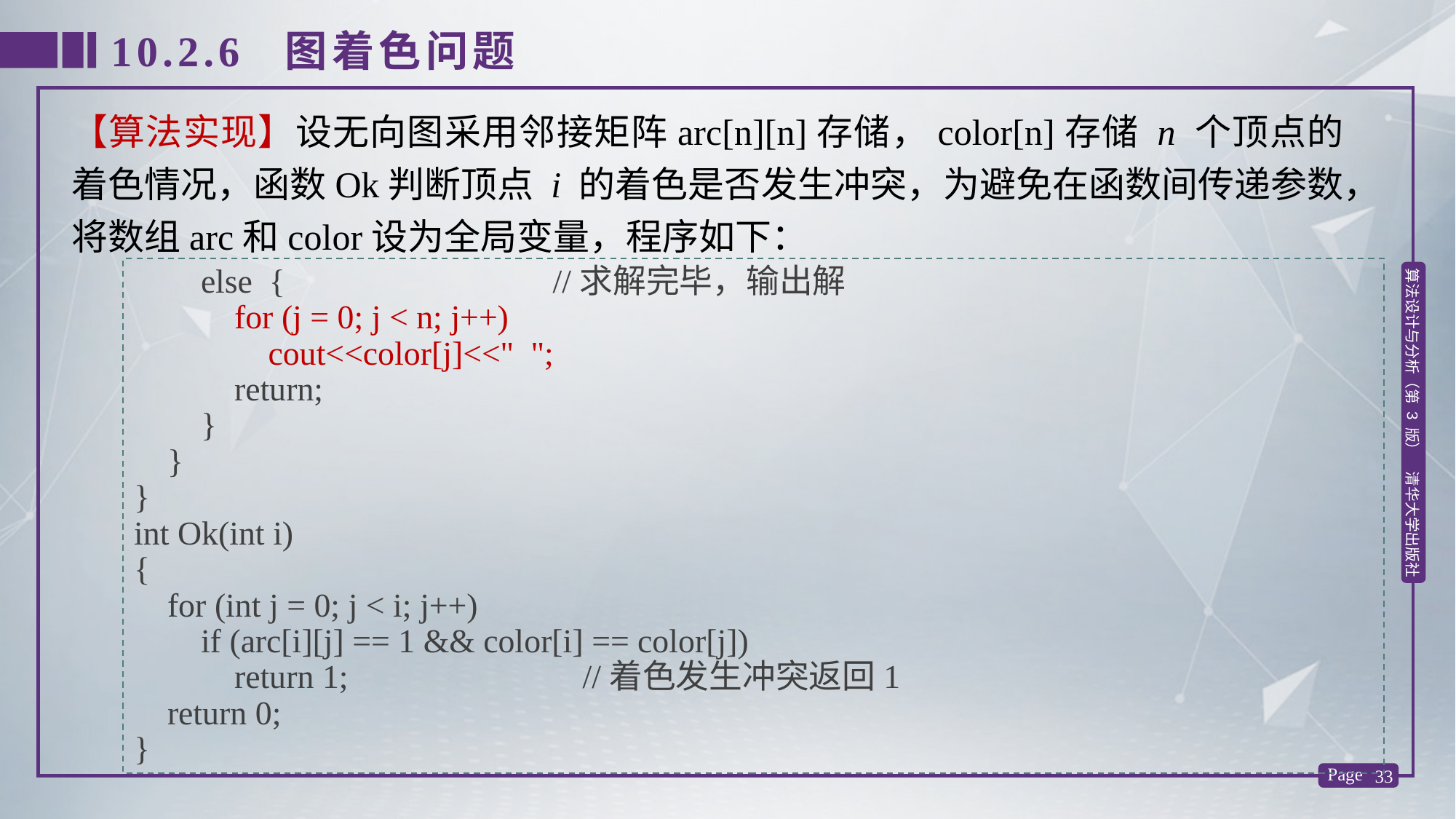

10.2.6  图着色问题
【算法实现】设无向图采用邻接矩阵arc[n][n]存储，color[n]存储 n 个顶点的着色情况，函数Ok判断顶点 i 的着色是否发生冲突，为避免在函数间传递参数，将数组arc和color设为全局变量，程序如下：
        else  {                                //求解完毕，输出解
            for (j = 0; j < n; j++)
	   cout<<color[j]<<"  ";
            return;
        }
    }
}
int Ok(int i)
{
    for (int j = 0; j < i; j++)
        if (arc[i][j] == 1 && color[i] == color[j])
            return 1;                            //着色发生冲突返回1
    return 0;
}